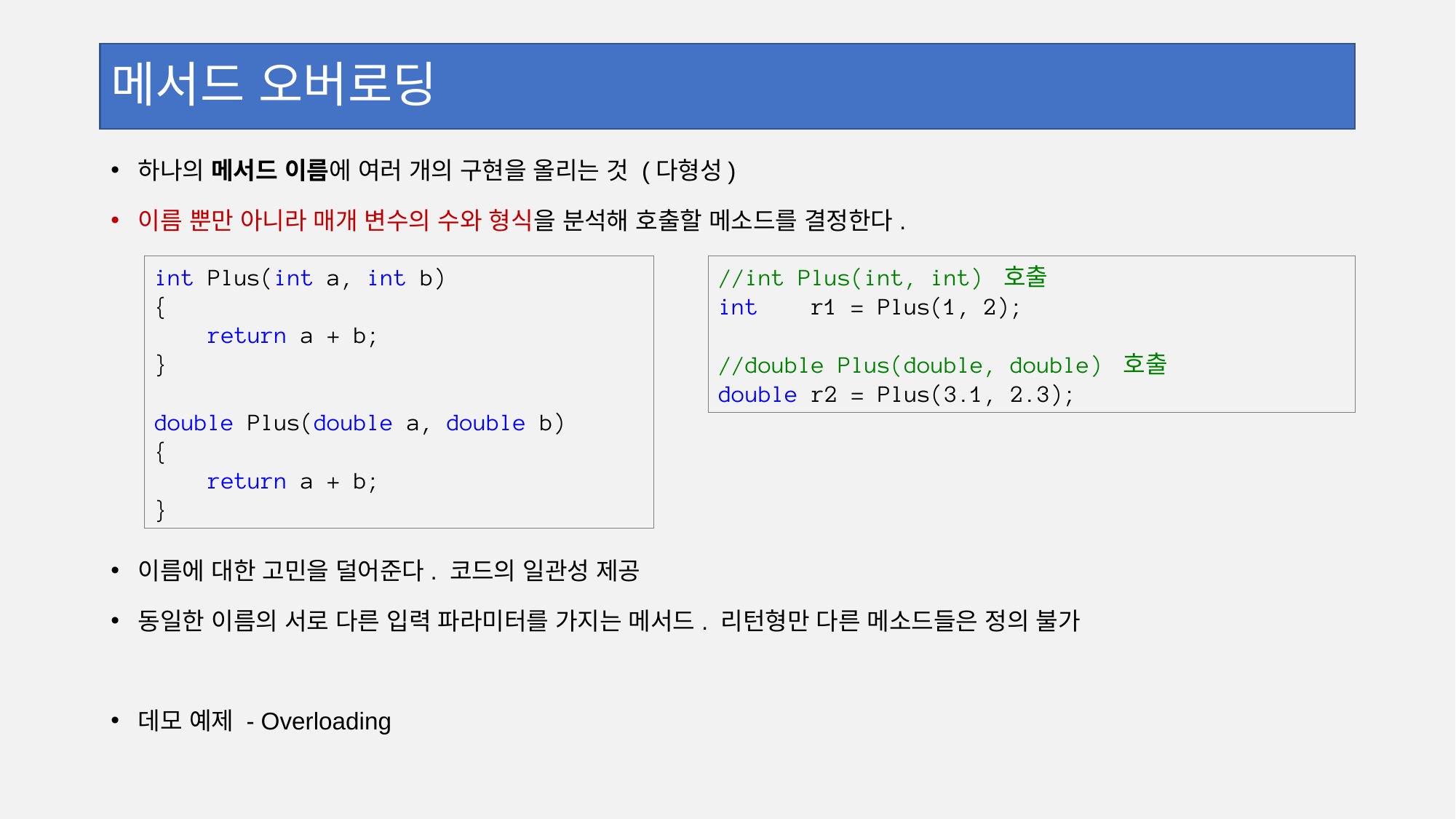

# 메서드 오버로딩
하나의 메서드 이름에 여러 개의 구현을 올리는 것 (다형성)
이름 뿐만 아니라 매개 변수의 수와 형식을 분석해 호출할 메소드를 결정한다.

이름에 대한 고민을 덜어준다. 코드의 일관성 제공
동일한 이름의 서로 다른 입력 파라미터를 가지는 메서드. 리턴형만 다른 메소드들은 정의 불가

데모 예제 - Overloading
int Plus(int a, int b)
{
    return a + b;
}

double Plus(double a, double b)
{
    return a + b;
}
//int Plus(int, int) 호출
int    r1 = Plus(1, 2);

//double Plus(double, double) 호출
double r2 = Plus(3.1, 2.3);